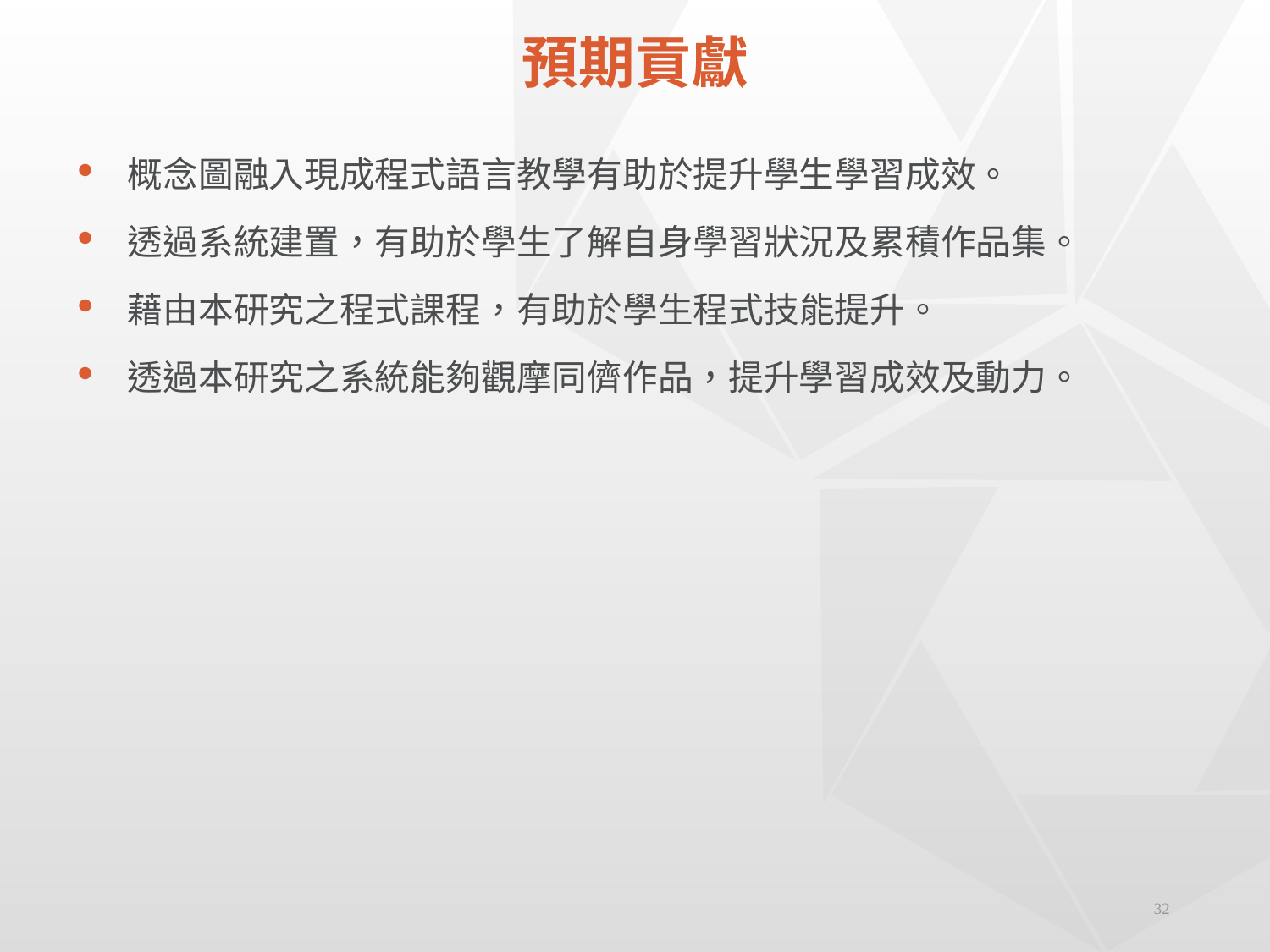

# 預期貢獻
概念圖融入現成程式語言教學有助於提升學生學習成效。
透過系統建置，有助於學生了解自身學習狀況及累積作品集。
藉由本研究之程式課程，有助於學生程式技能提升。
透過本研究之系統能夠觀摩同儕作品，提升學習成效及動力。
32